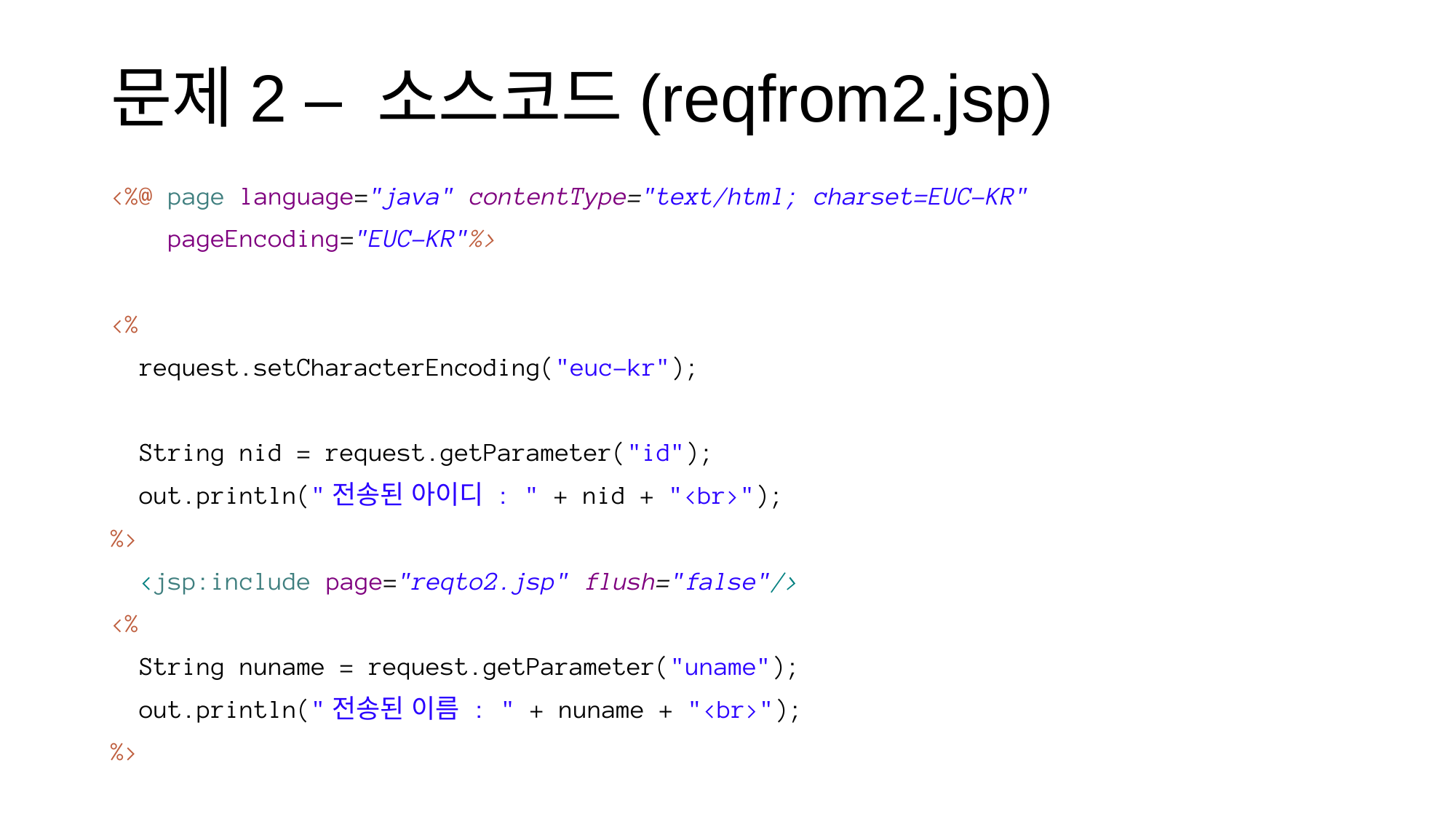

# 문제2 – 소스코드(reqfrom2.jsp)
<%@ page language="java" contentType="text/html; charset=EUC-KR"
    pageEncoding="EUC-KR"%>

<%
  request.setCharacterEncoding("euc-kr");

  String nid = request.getParameter("id");
  out.println("전송된 아이디 : " + nid + "<br>");
%>
  <jsp:include page="reqto2.jsp" flush="false"/>
<%
  String nuname = request.getParameter("uname");
  out.println("전송된 이름 : " + nuname + "<br>");
%>